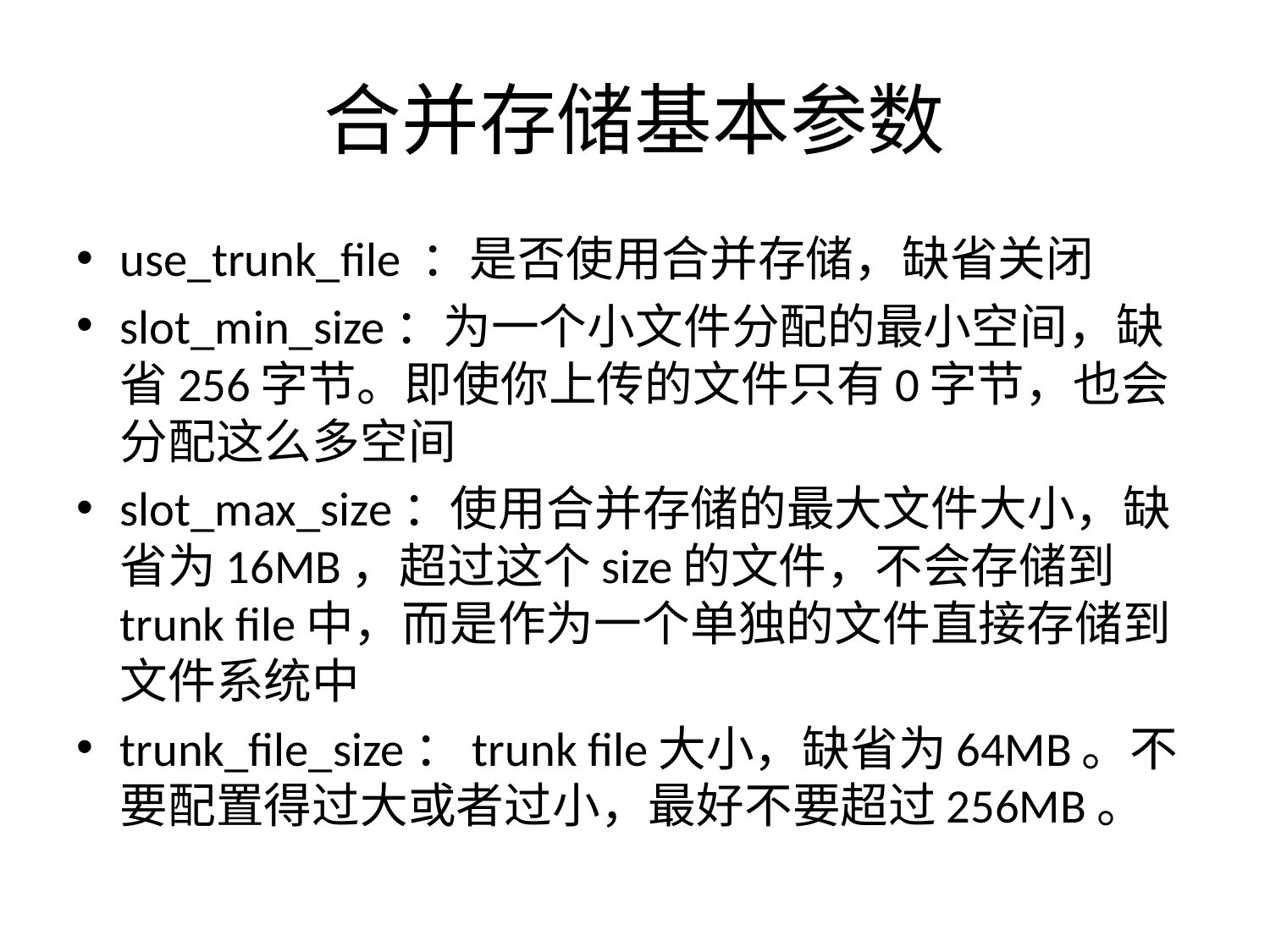

# 合并存储基本参数
use_trunk_file ：是否使用合并存储，缺省关闭
slot_min_size：为一个小文件分配的最小空间，缺省256字节。即使你上传的文件只有0字节，也会分配这么多空间
slot_max_size：使用合并存储的最大文件大小，缺省为16MB，超过这个size的文件，不会存储到trunk file中，而是作为一个单独的文件直接存储到文件系统中
trunk_file_size：trunk file大小，缺省为64MB。不要配置得过大或者过小，最好不要超过256MB。